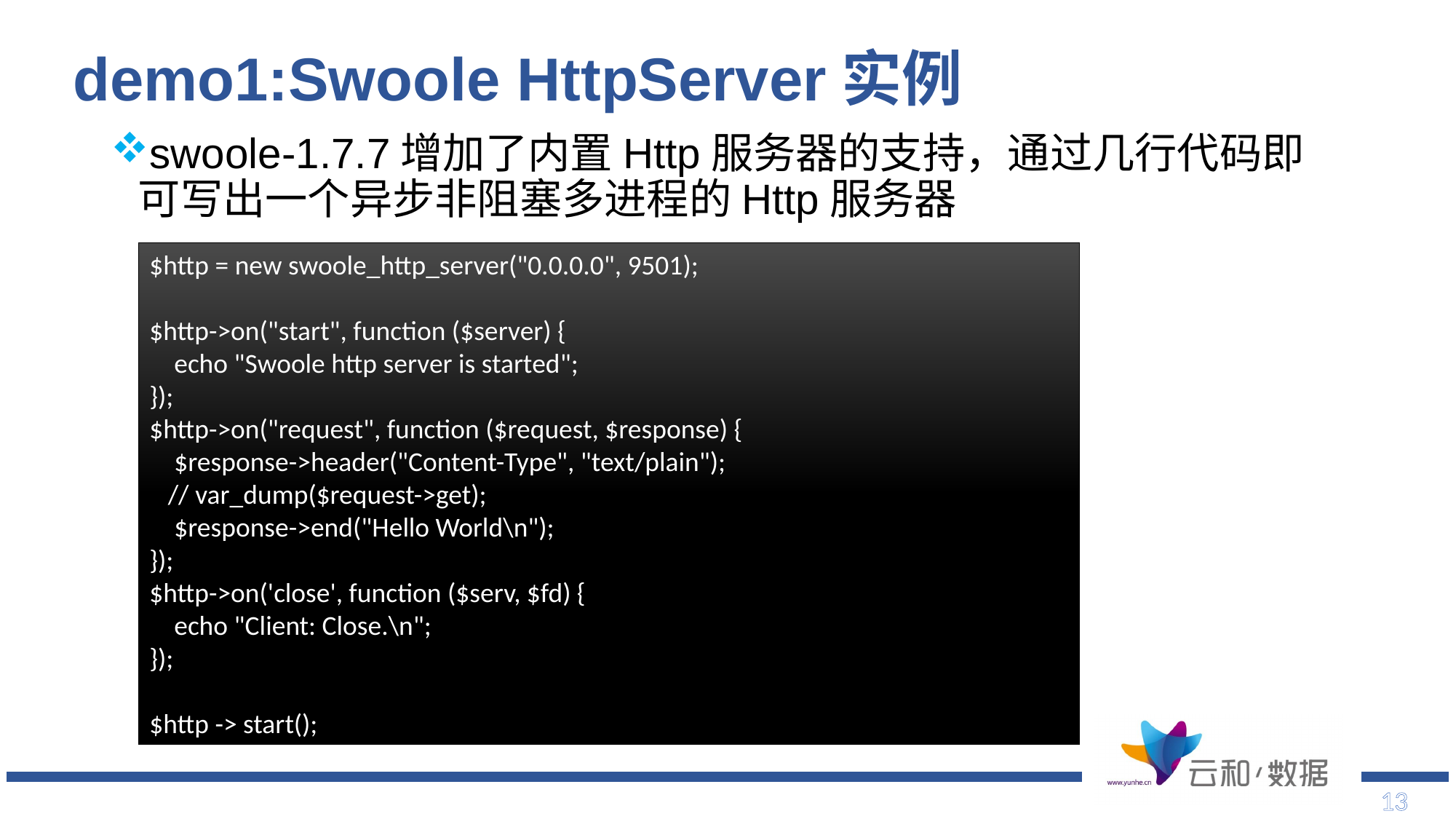

# demo1:Swoole HttpServer实例
swoole-1.7.7增加了内置Http服务器的支持，通过几行代码即可写出一个异步非阻塞多进程的Http服务器

$http = new swoole_http_server("0.0.0.0", 9501);

$http->on("start", function ($server) {
    echo "Swoole http server is started";
});
$http->on("request", function ($request, $response) {
    $response->header("Content-Type", "text/plain");
   // var_dump($request->get);
    $response->end("Hello World\n");
});
$http->on('close', function ($serv, $fd) {
    echo "Client: Close.\n";
});

$http -> start();